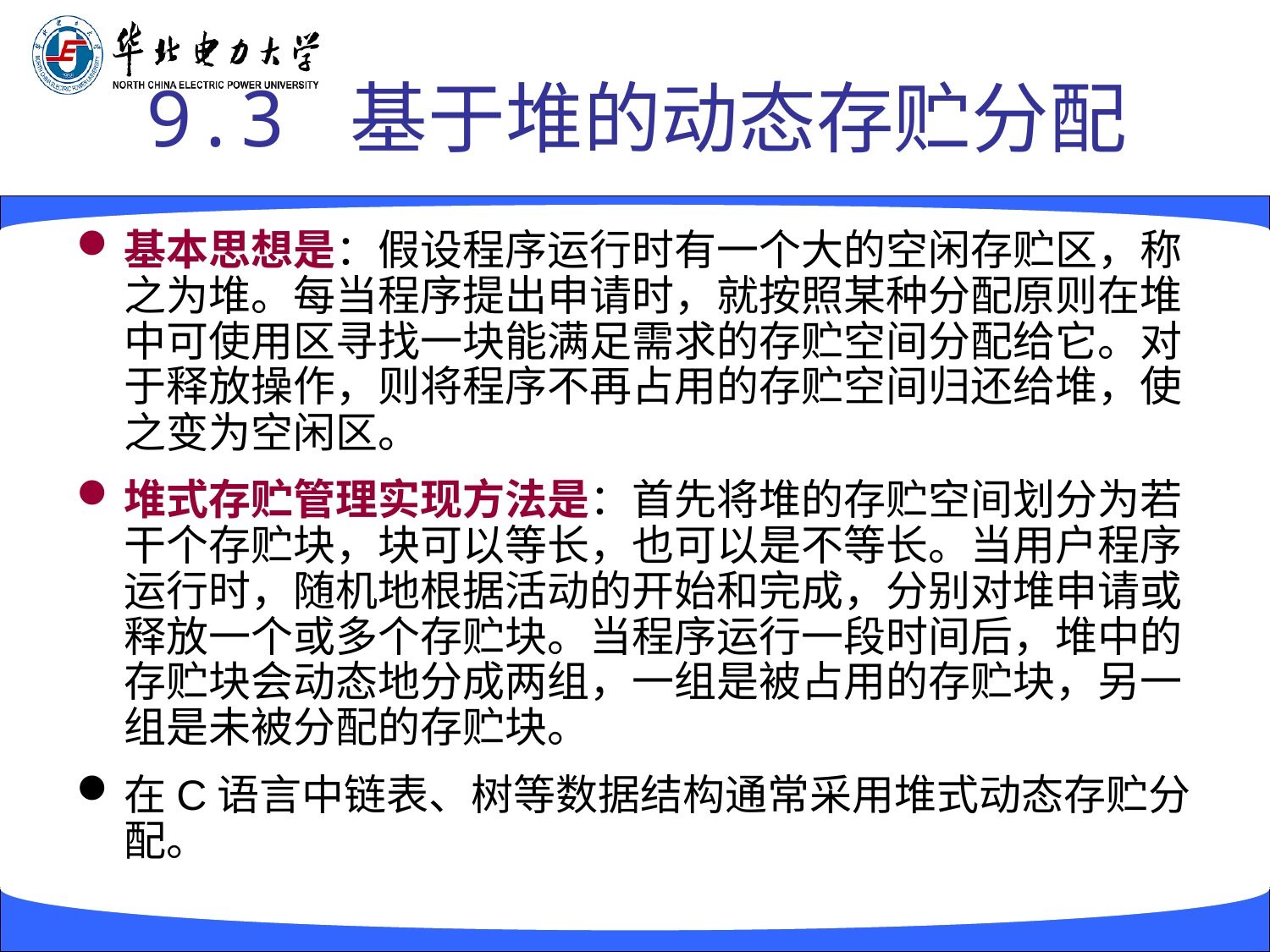

# 9.3 基于堆的动态存贮分配
基本思想是：假设程序运行时有一个大的空闲存贮区，称之为堆。每当程序提出申请时，就按照某种分配原则在堆中可使用区寻找一块能满足需求的存贮空间分配给它。对于释放操作，则将程序不再占用的存贮空间归还给堆，使之变为空闲区。
堆式存贮管理实现方法是：首先将堆的存贮空间划分为若干个存贮块，块可以等长，也可以是不等长。当用户程序运行时，随机地根据活动的开始和完成，分别对堆申请或释放一个或多个存贮块。当程序运行一段时间后，堆中的存贮块会动态地分成两组，一组是被占用的存贮块，另一组是未被分配的存贮块。
在C语言中链表、树等数据结构通常采用堆式动态存贮分配。